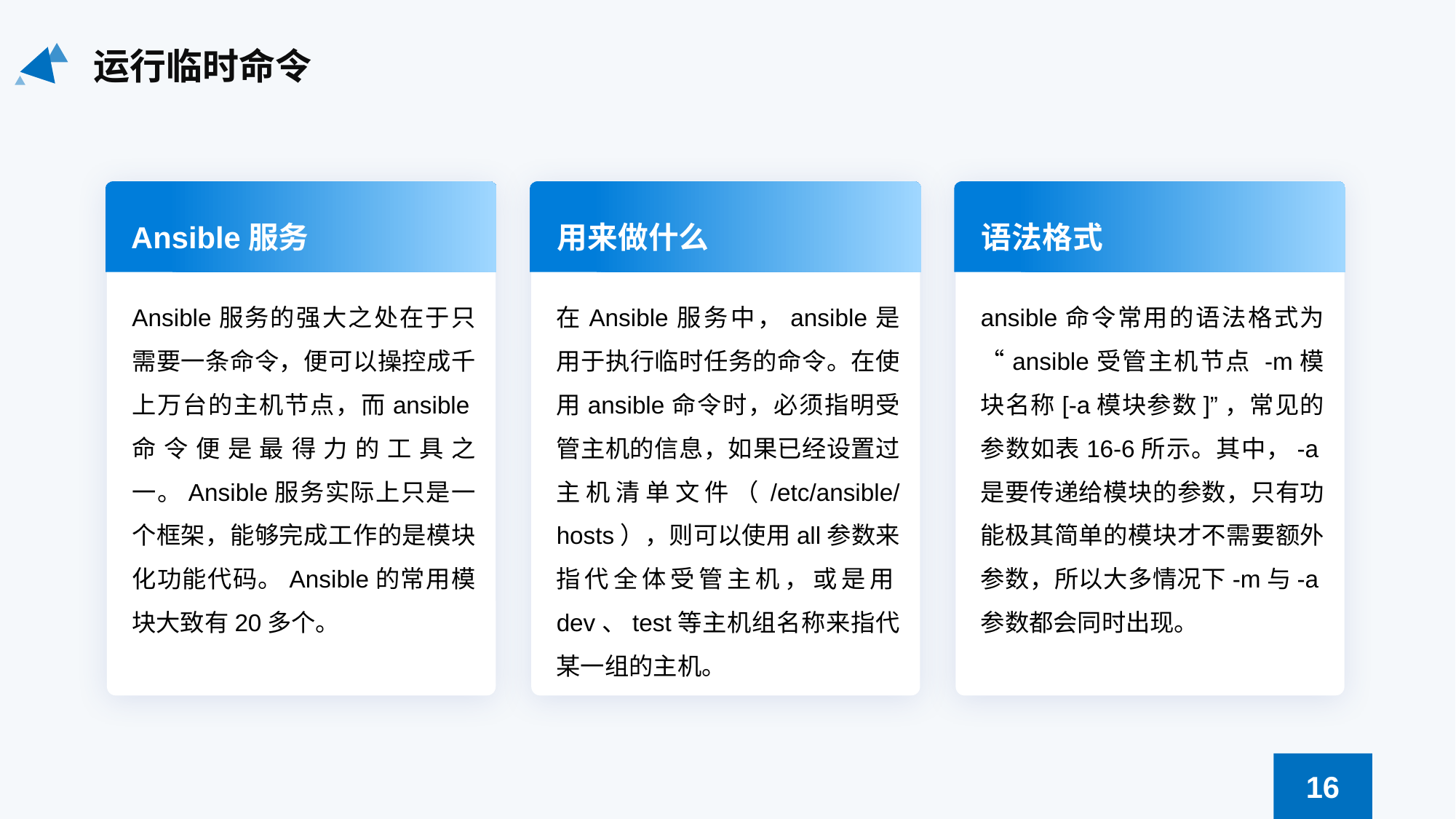

运行临时命令

Ansible服务
用来做什么
语法格式
Ansible服务的强大之处在于只需要一条命令，便可以操控成千上万台的主机节点，而ansible命令便是最得力的工具之一。Ansible服务实际上只是一个框架，能够完成工作的是模块化功能代码。Ansible的常用模块大致有20多个。
在Ansible服务中，ansible是用于执行临时任务的命令。在使用ansible命令时，必须指明受管主机的信息，如果已经设置过主机清单文件（/etc/ansible/hosts），则可以使用all参数来指代全体受管主机，或是用dev、test等主机组名称来指代某一组的主机。
ansible命令常用的语法格式为“ansible受管主机节点 -m模块名称[-a模块参数]”，常见的参数如表16-6所示。其中，-a是要传递给模块的参数，只有功能极其简单的模块才不需要额外参数，所以大多情况下-m与-a参数都会同时出现。

16